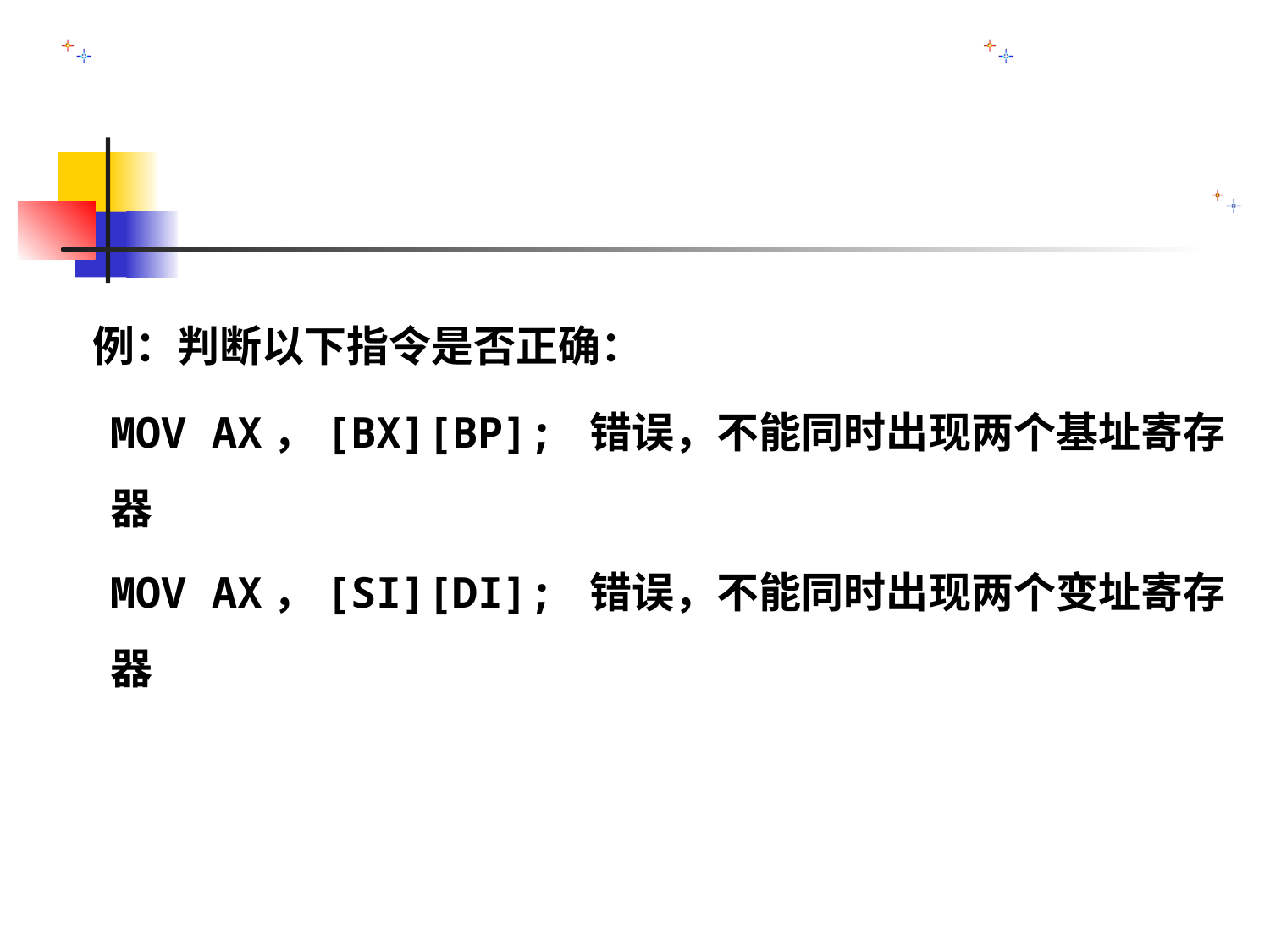

#
   例：判断以下指令是否正确：
MOV AX，[BX][BP]; 错误，不能同时出现两个基址寄存器
MOV AX，[SI][DI]; 错误，不能同时出现两个变址寄存器